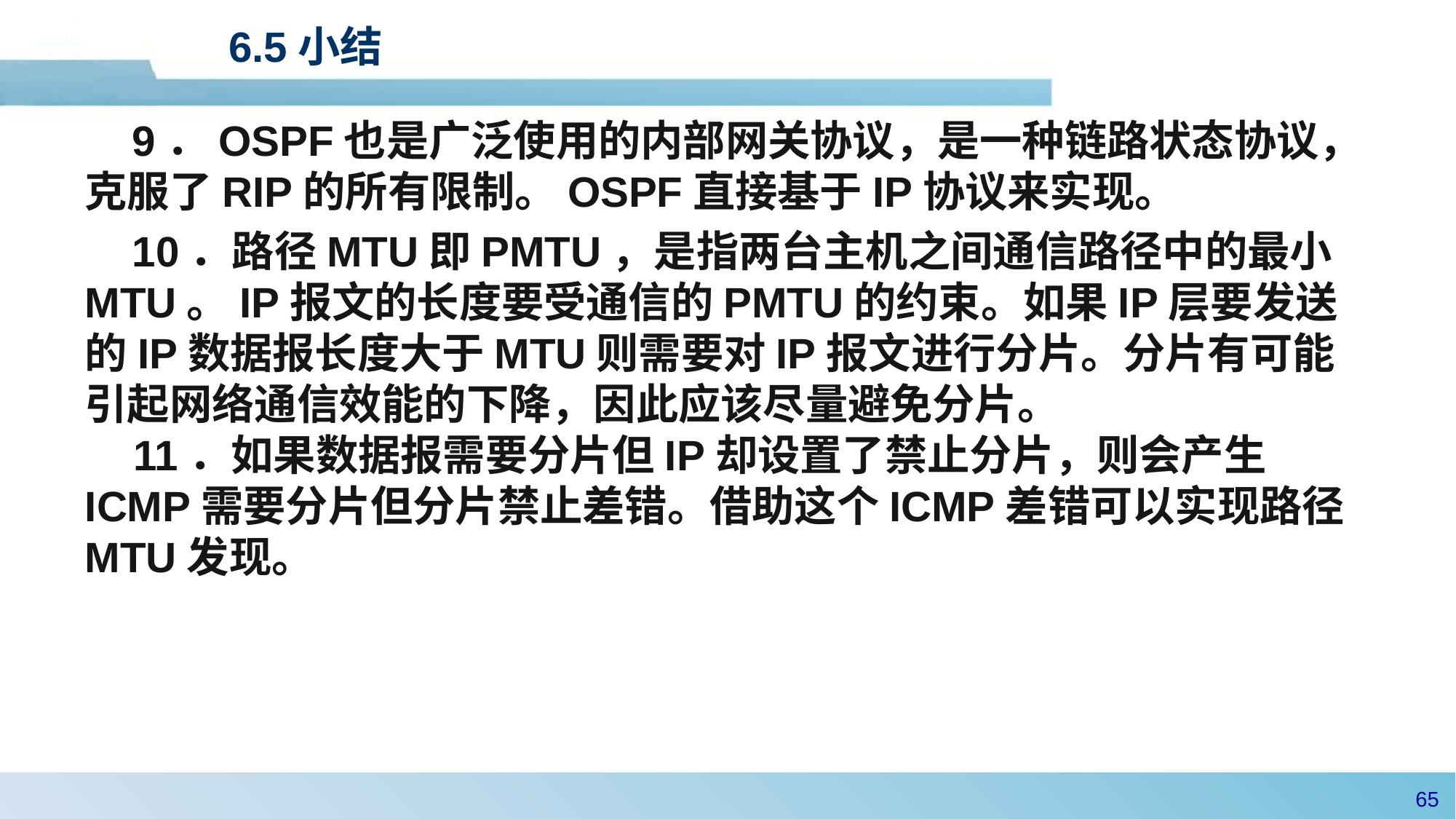

# 6.5小结
    9．OSPF也是广泛使用的内部网关协议，是一种链路状态协议，克服了RIP的所有限制。OSPF直接基于IP协议来实现。
    10．路径MTU即PMTU，是指两台主机之间通信路径中的最小MTU。IP报文的长度要受通信的PMTU的约束。如果IP层要发送的IP数据报长度大于MTU则需要对IP报文进行分片。分片有可能引起网络通信效能的下降，因此应该尽量避免分片。
    11．如果数据报需要分片但IP却设置了禁止分片，则会产生ICMP需要分片但分片禁止差错。借助这个ICMP差错可以实现路径MTU发现。
65